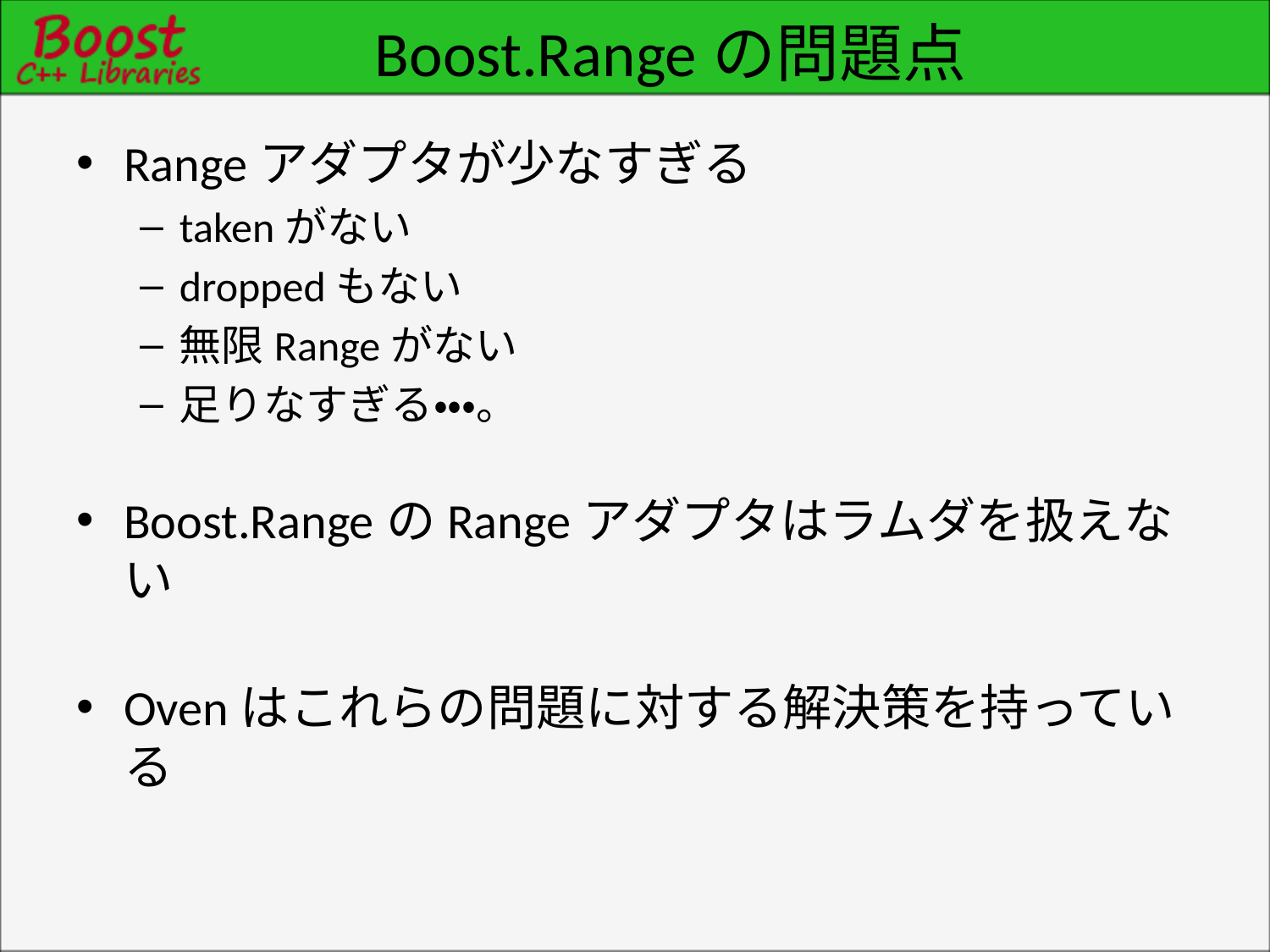

# Boost.Rangeの問題点
Rangeアダプタが少なすぎる
takenがない
droppedもない
無限Rangeがない
足りなすぎる・・・。
Boost.RangeのRangeアダプタはラムダを扱えない
Ovenはこれらの問題に対する解決策を持っている